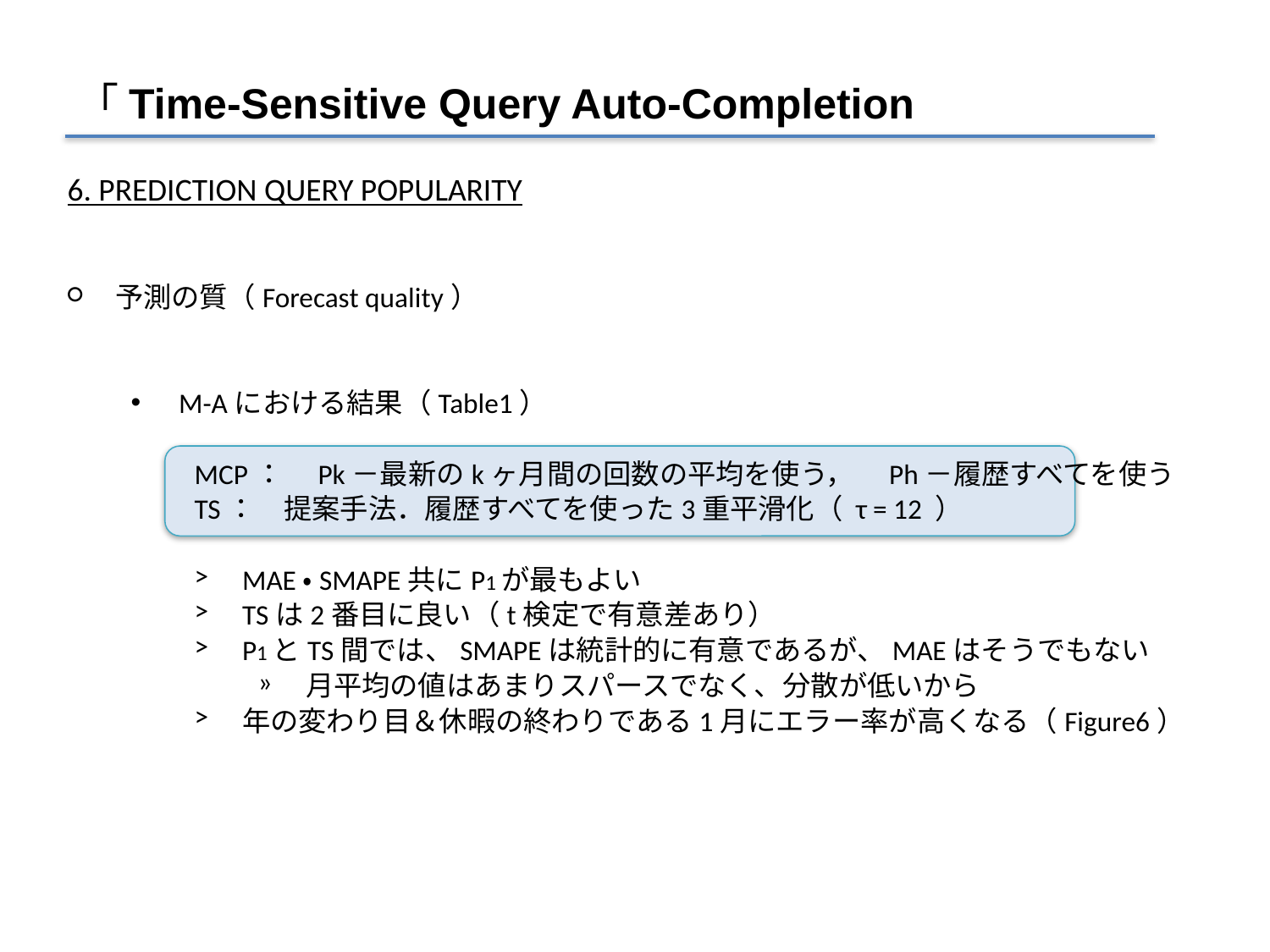

# 「Time-Sensitive Query Auto-Completion
6. PREDICTION QUERY POPULARITY

予測の質（Forecast quality）

M-Aにおける結果（Table1）

MCP：　Pk－最新のkヶ月間の回数の平均を使う，　Ph－履歴すべてを使う
TS：　提案手法．履歴すべてを使った3重平滑化（ τ = 12 ）

MAE・SMAPE共にP1が最もよい
TSは2番目に良い（t検定で有意差あり）
P1とTS間では、SMAPEは統計的に有意であるが、MAEはそうでもない
月平均の値はあまりスパースでなく、分散が低いから
年の変わり目＆休暇の終わりである1月にエラー率が高くなる（Figure6）